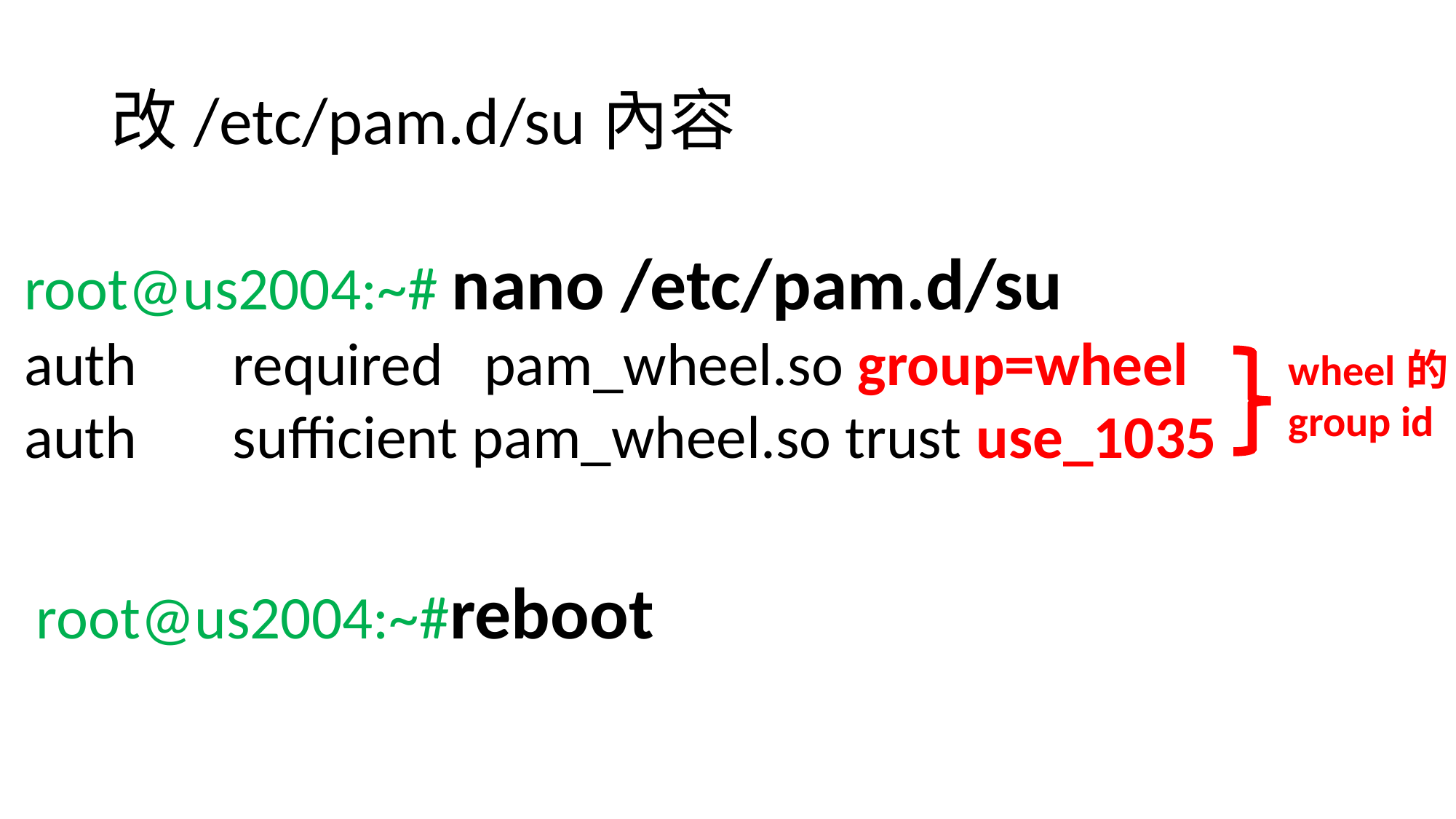

# 改/etc/pam.d/su內容
root@us2004:~# nano /etc/pam.d/su
auth       required   pam_wheel.so group=wheel
auth       sufficient pam_wheel.so trust use_1035

wheel的
group id
root@us2004:~#reboot